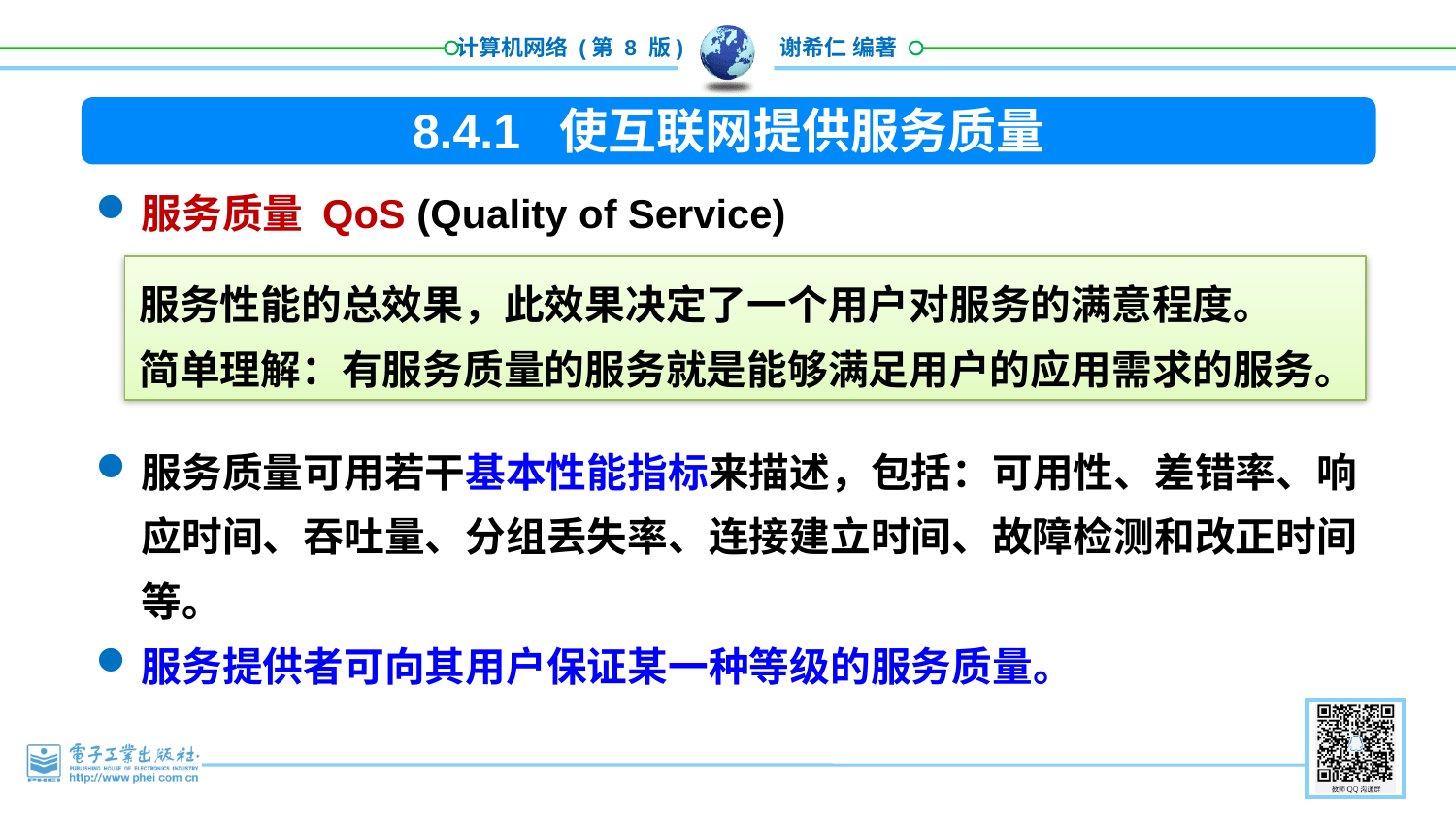

8.4.1  使互联网提供服务质量

服务质量 QoS (Quality of Service)

服务质量可用若干基本性能指标来描述，包括：可用性、差错率、响应时间、吞吐量、分组丢失率、连接建立时间、故障检测和改正时间等。
服务提供者可向其用户保证某一种等级的服务质量。
服务性能的总效果，此效果决定了一个用户对服务的满意程度。
简单理解：有服务质量的服务就是能够满足用户的应用需求的服务。